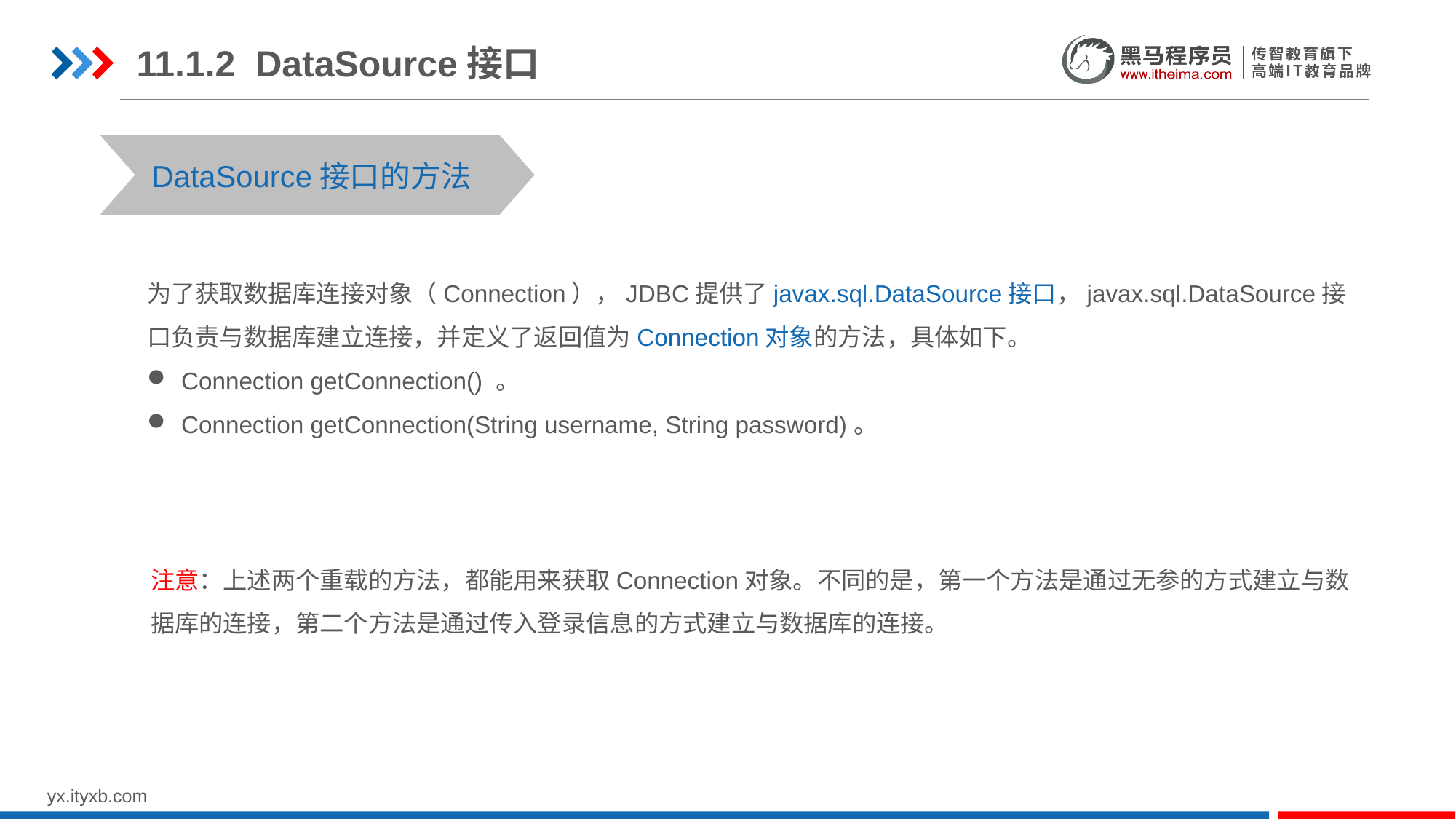

11.1.2  DataSource接口

STEP  01
STEP  03
DataSource接口的方法
为了获取数据库连接对象（Connection），JDBC提供了javax.sql.DataSource接口，javax.sql.DataSource接口负责与数据库建立连接，并定义了返回值为Connection对象的方法，具体如下。
Connection getConnection() 。
Connection getConnection(String username, String password)。
注意：上述两个重载的方法，都能用来获取Connection对象。不同的是，第一个方法是通过无参的方式建立与数据库的连接，第二个方法是通过传入登录信息的方式建立与数据库的连接。